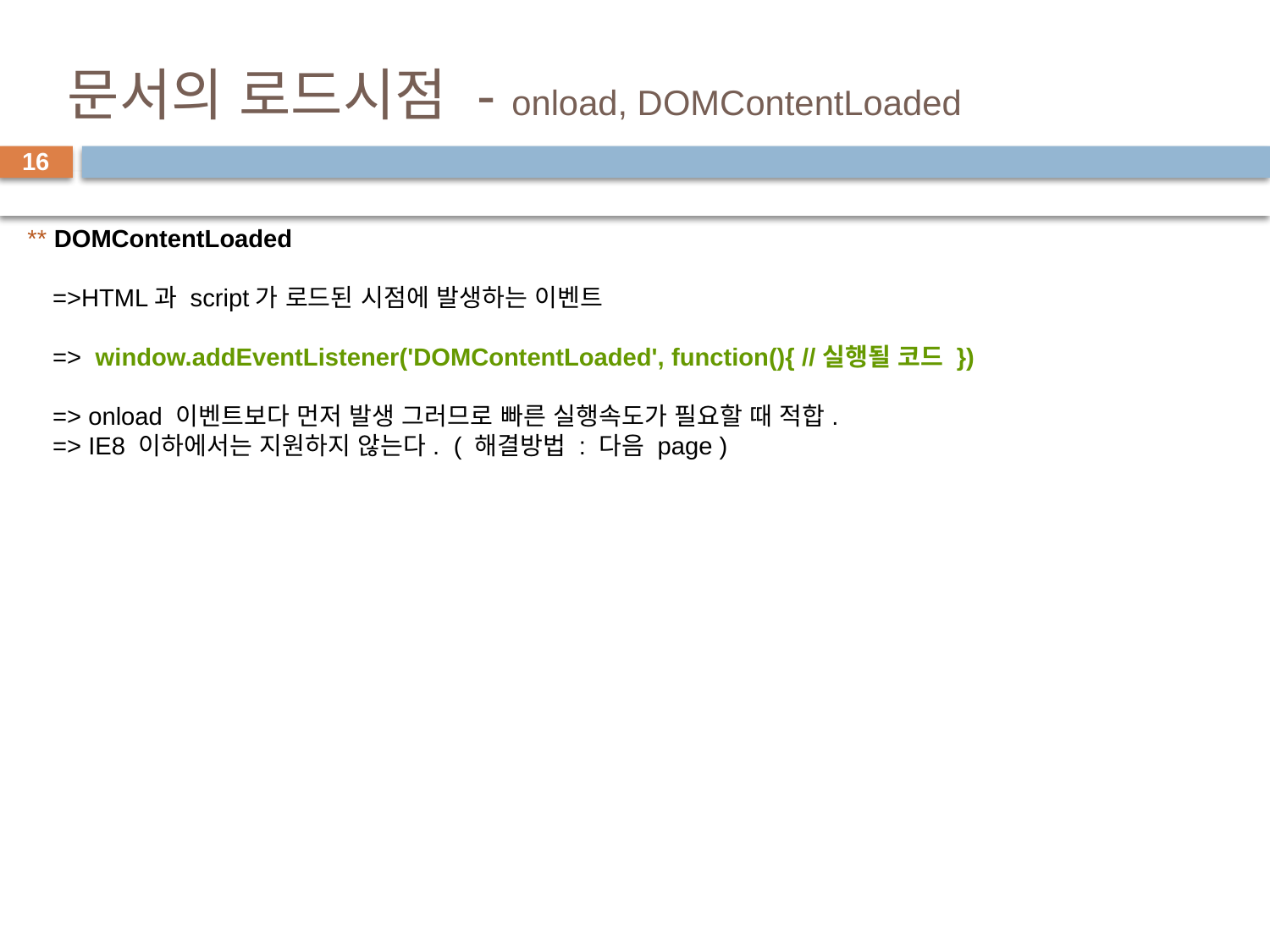

# 문서의 로드시점 - onload, DOMContentLoaded
16

** DOMContentLoaded
=>HTML과 script가 로드된 시점에 발생하는 이벤트
=>  window.addEventListener('DOMContentLoaded', function(){ //실행될 코드 })
=> onload 이벤트보다 먼저 발생 그러므로 빠른 실행속도가 필요할 때 적합.
=> IE8 이하에서는 지원하지 않는다.  ( 해결방법 : 다음 page )